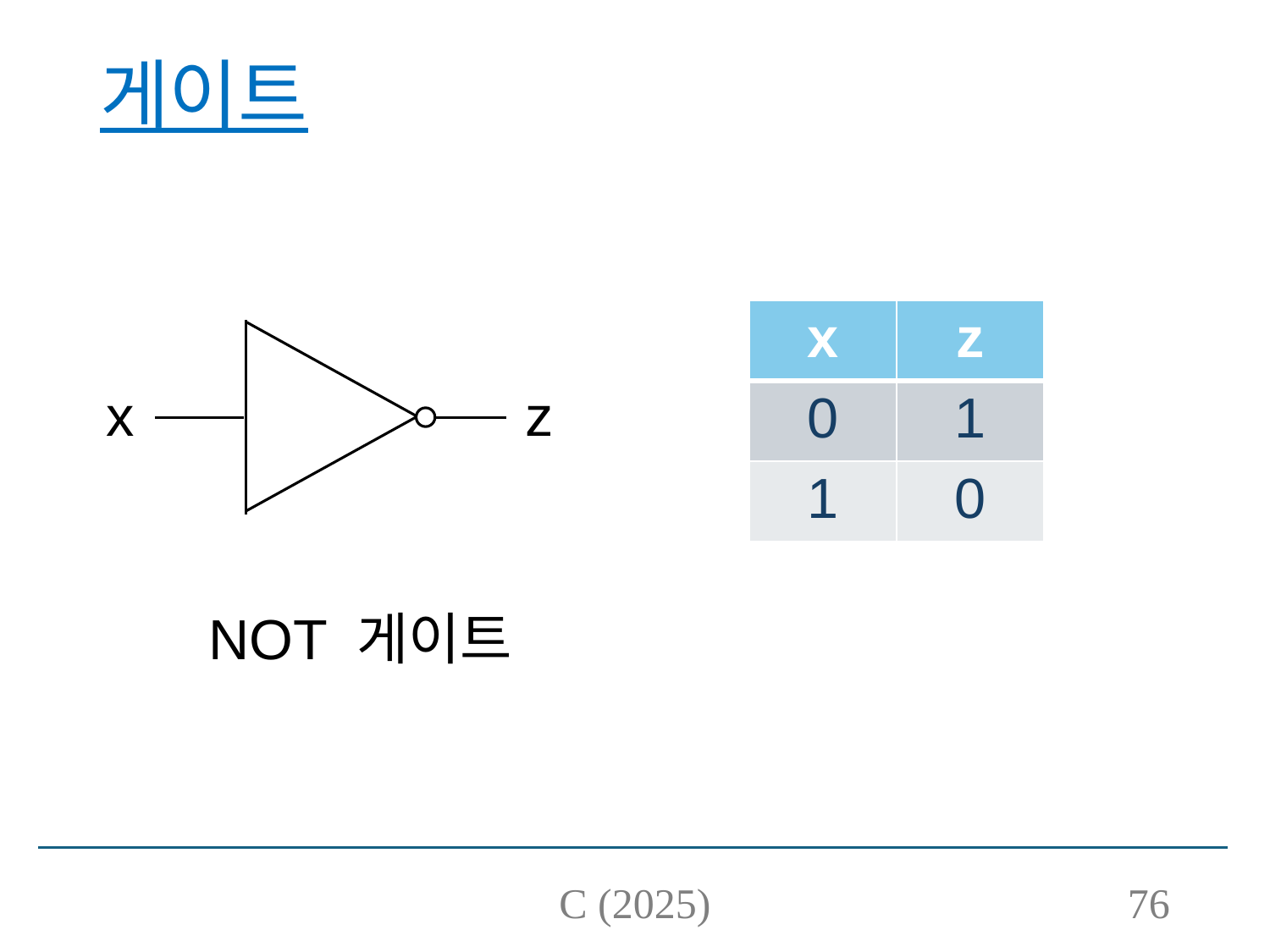

# 게이트
| x | z |
| --- | --- |
| 0 | 1 |
| 1 | 0 |

x
z
NOT 게이트
C (2025)
76